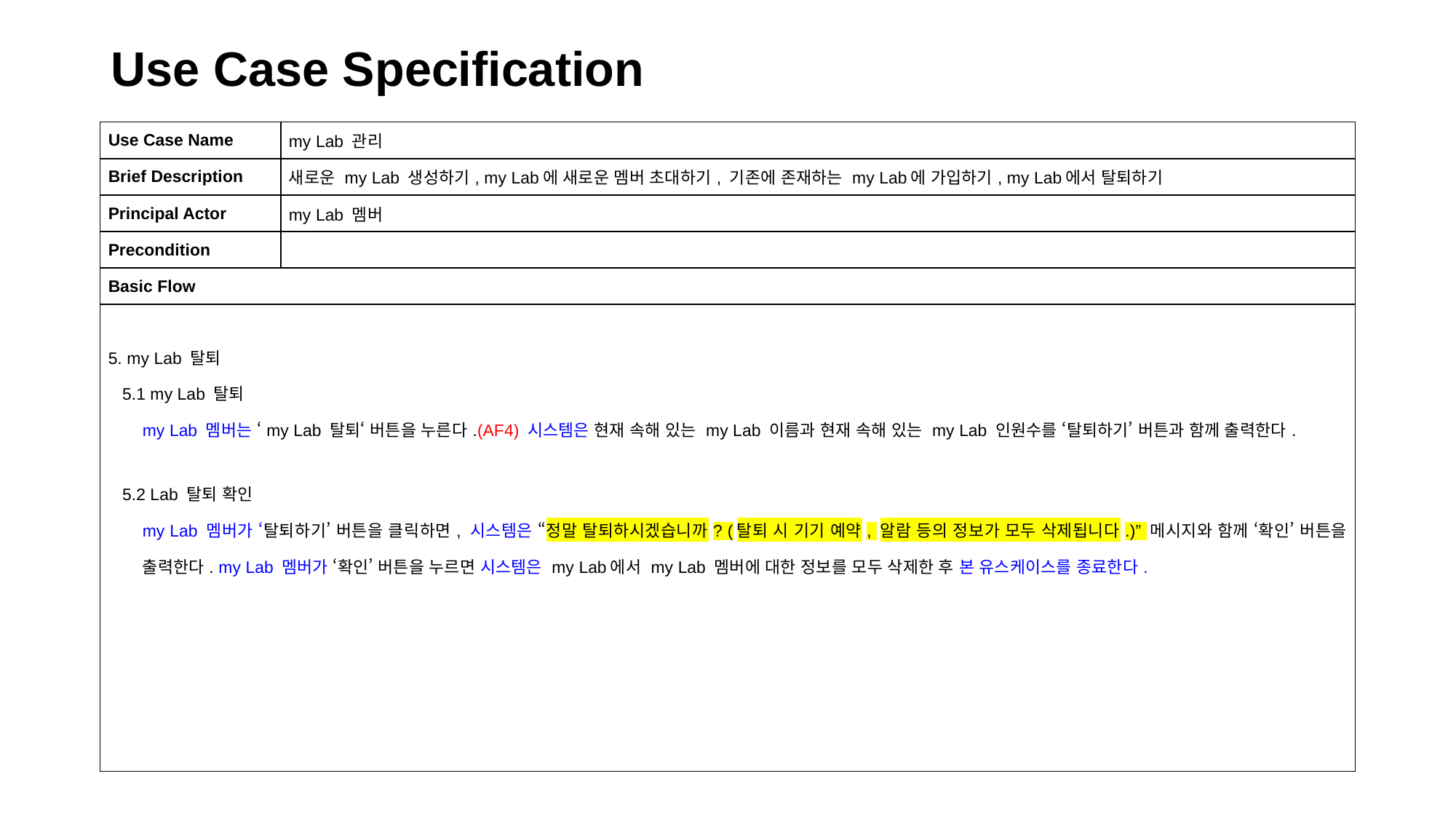

# Use Case Specification
| Use Case Name | my Lab 관리 |
| --- | --- |
| Brief Description | 새로운 my Lab 생성하기, my Lab에 새로운 멤버 초대하기, 기존에 존재하는 my Lab에 가입하기, my Lab에서 탈퇴하기 |
| Principal Actor | my Lab 멤버 |
| Precondition |  |
| Basic Flow |  |
| 5. my Lab 탈퇴 5.1 my Lab 탈퇴 my Lab 멤버는 ‘my Lab 탈퇴‘ 버튼을 누른다.(AF4) 시스템은 현재 속해 있는 my Lab 이름과 현재 속해 있는 my Lab 인원수를 ‘탈퇴하기’ 버튼과 함께 출력한다. 5.2 Lab 탈퇴 확인 my Lab 멤버가 ‘탈퇴하기’ 버튼을 클릭하면, 시스템은 “정말 탈퇴하시겠습니까? (탈퇴 시 기기 예약, 알람 등의 정보가 모두 삭제됩니다.)” 메시지와 함께 ‘확인’ 버튼을 출력한다. my Lab 멤버가 ‘확인’ 버튼을 누르면 시스템은 my Lab에서 my Lab 멤버에 대한 정보를 모두 삭제한 후 본 유스케이스를 종료한다. |  |